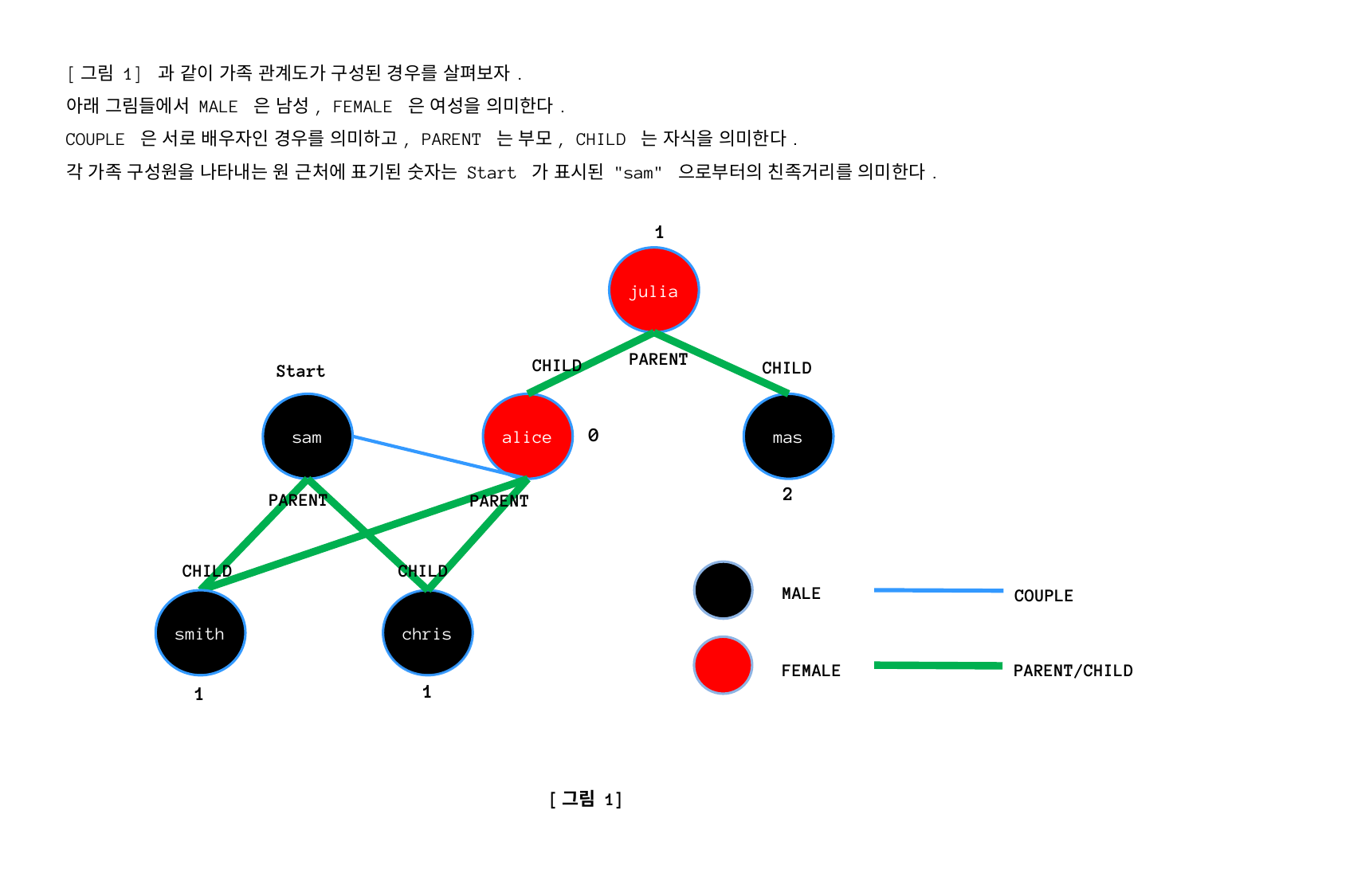

[그림 1] 과 같이 가족 관계도가 구성된 경우를 살펴보자.
아래 그림들에서 MALE 은 남성, FEMALE 은 여성을 의미한다.
COUPLE 은 서로 배우자인 경우를 의미하고, PARENT 는 부모, CHILD 는 자식을 의미한다.
각 가족 구성원을 나타내는 원 근처에 표기된 숫자는 Start 가 표시된 "sam" 으로부터의 친족거리를 의미한다.
1
julia
PARENT
CHILD
CHILD
Start
sam
alice
mas
0
2
PARENT
PARENT
CHILD
CHILD

MALE
COUPLE

FEMALE
PARENT/CHILD
smith
chris
1
1
[그림 1]